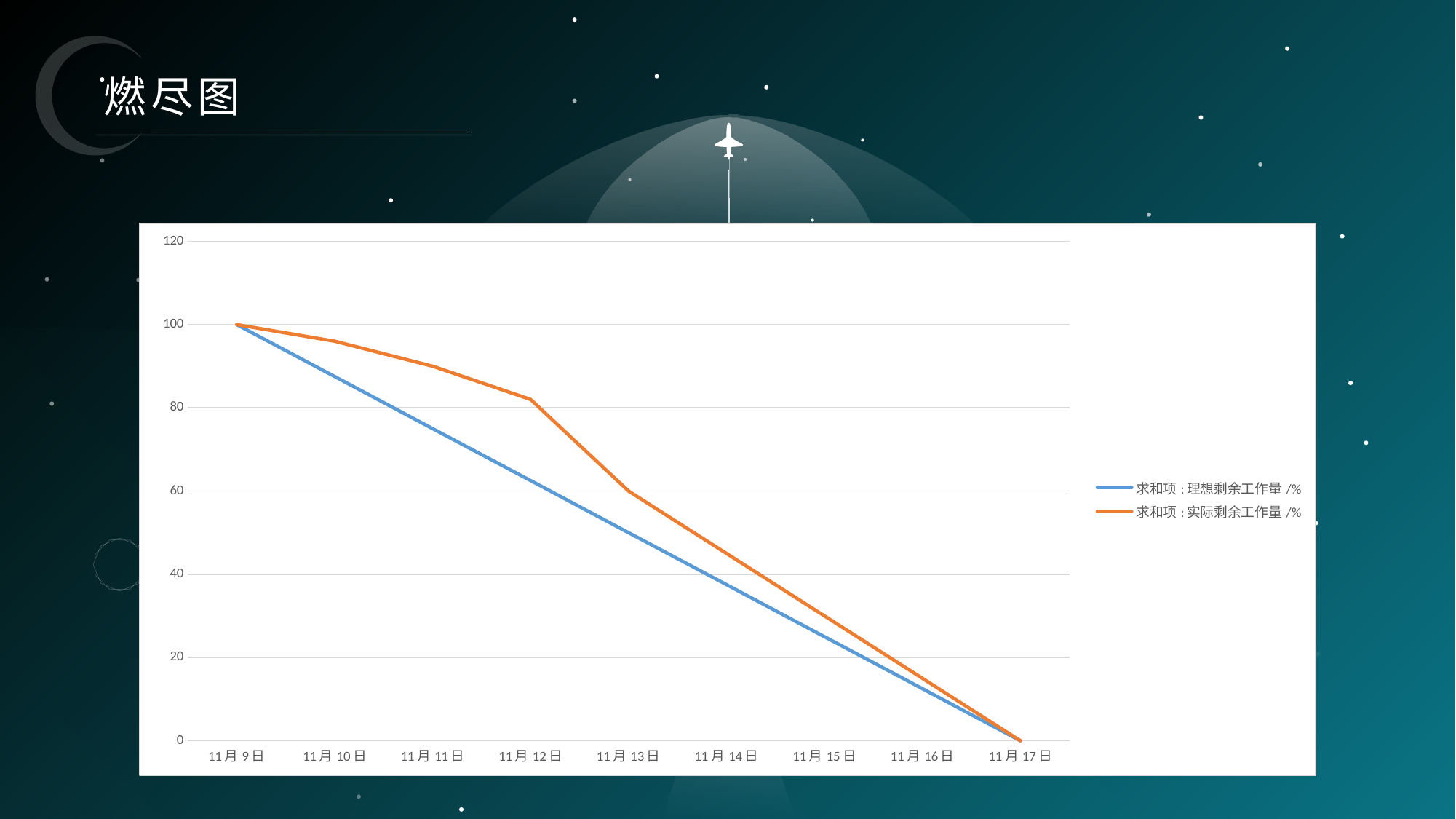

燃尽图

### Chart

| Category | 求和项:理想剩余工作量/% | 求和项:实际剩余工作量/% |
|---|---|---|
| 11月9日 | 100.0 | 100.0 |
| 11月10日 | 87.5 | 96.0 |
| 11月11日 | 75.0 | 90.0 |
| 11月12日 | 62.5 | 82.0 |
| 11月13日 | 50.0 | 60.0 |
| 11月14日 | 37.5 | 45.0 |
| 11月15日 | 25.0 | 30.0 |
| 11月16日 | 12.5 | 15.0 |
| 11月17日 | 0.0 | 0.0 |